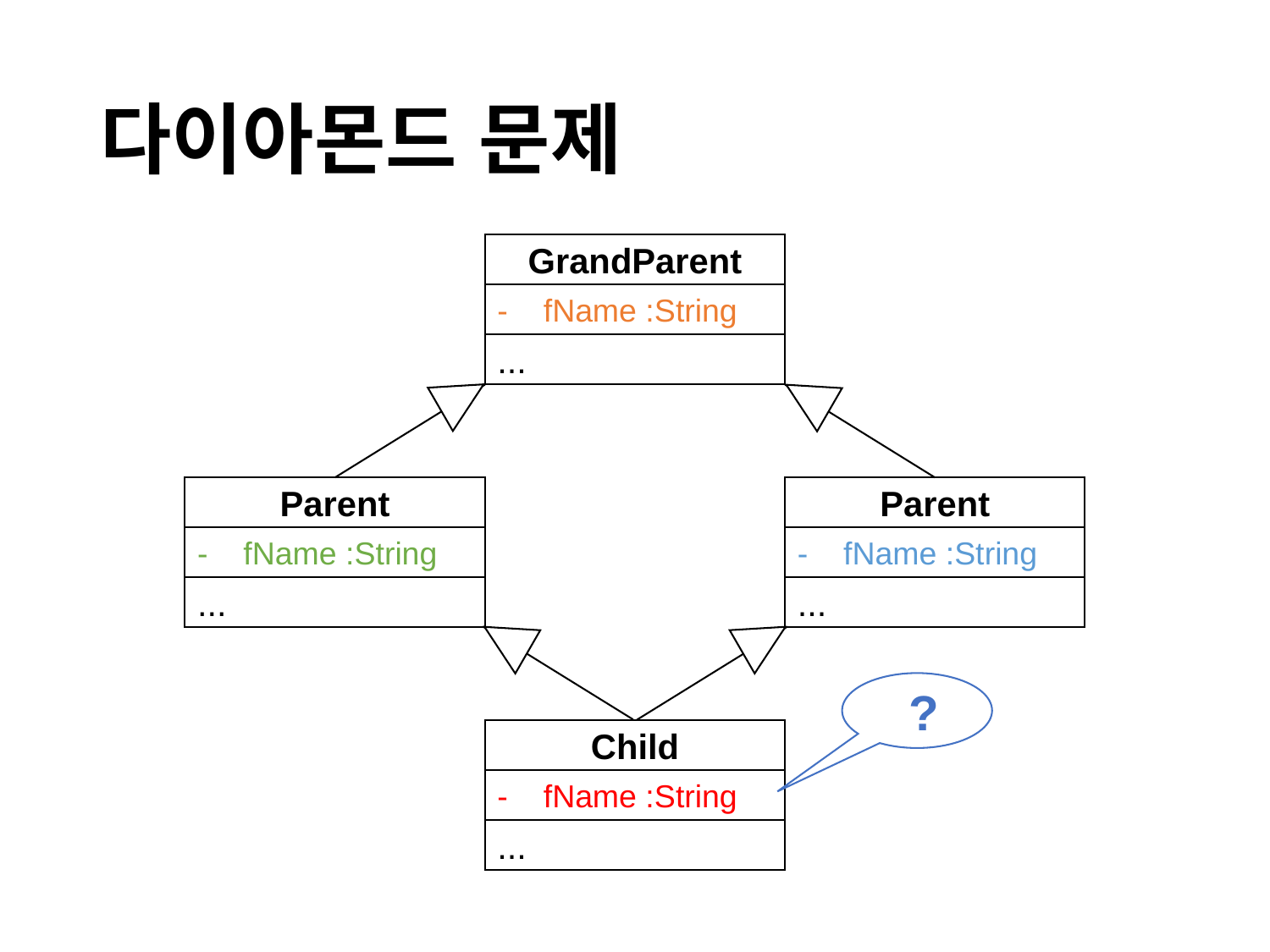

# 다이아몬드 문제
GrandParent
-    fName :String
...

Parent
Parent
-    fName :String
-    fName :String
...
...

 ?
Child
-    fName :String
...